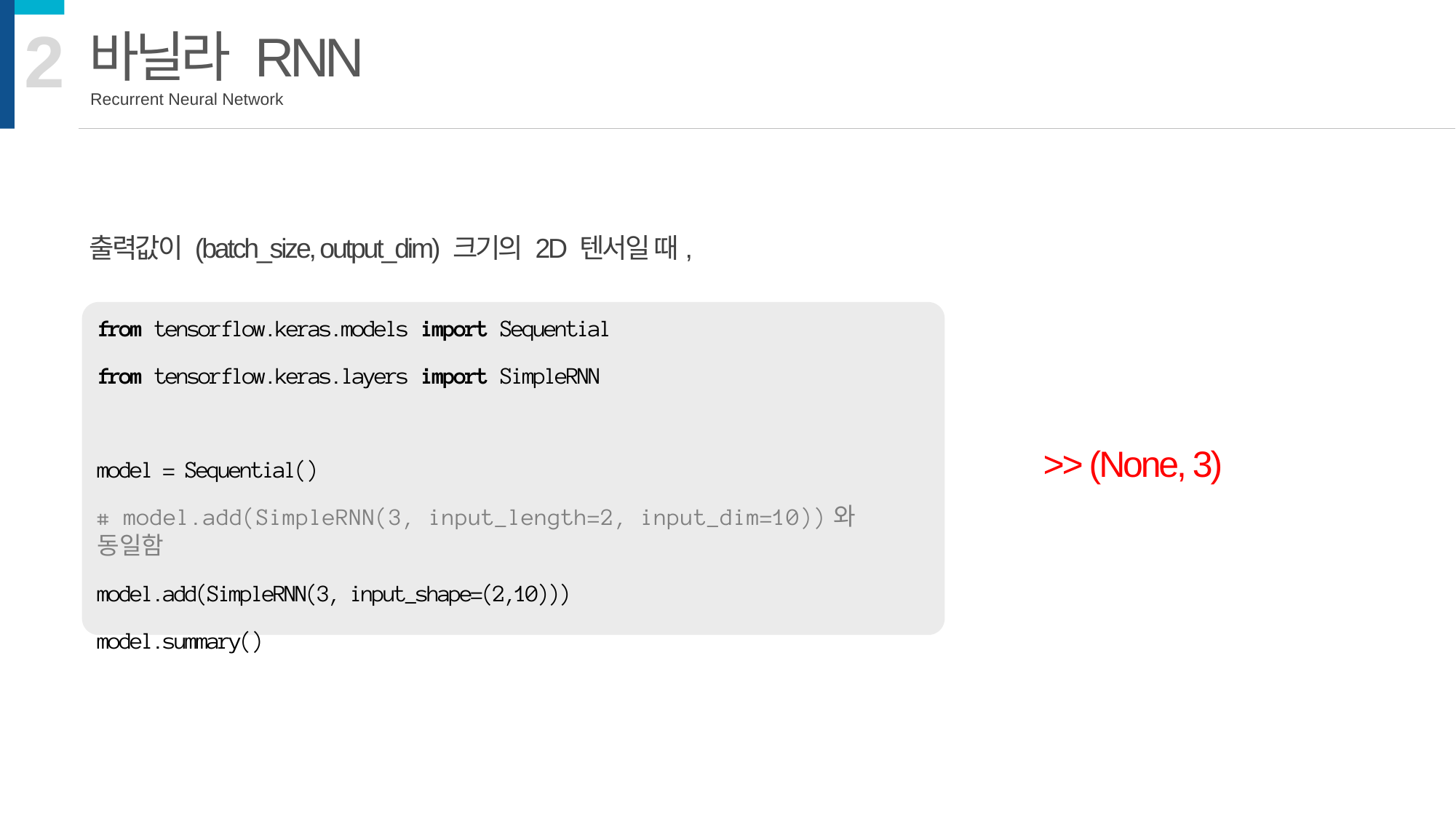

2
바닐라 RNN
Recurrent Neural Network
출력값이 (batch_size, output_dim) 크기의 2D 텐서일 때,
from tensorflow.keras.models import Sequential
from tensorflow.keras.layers import SimpleRNN

model = Sequential()
# model.add(SimpleRNN(3, input_length=2, input_dim=10))와 동일함
model.add(SimpleRNN(3, input_shape=(2,10)))
model.summary()
>> (None, 3)